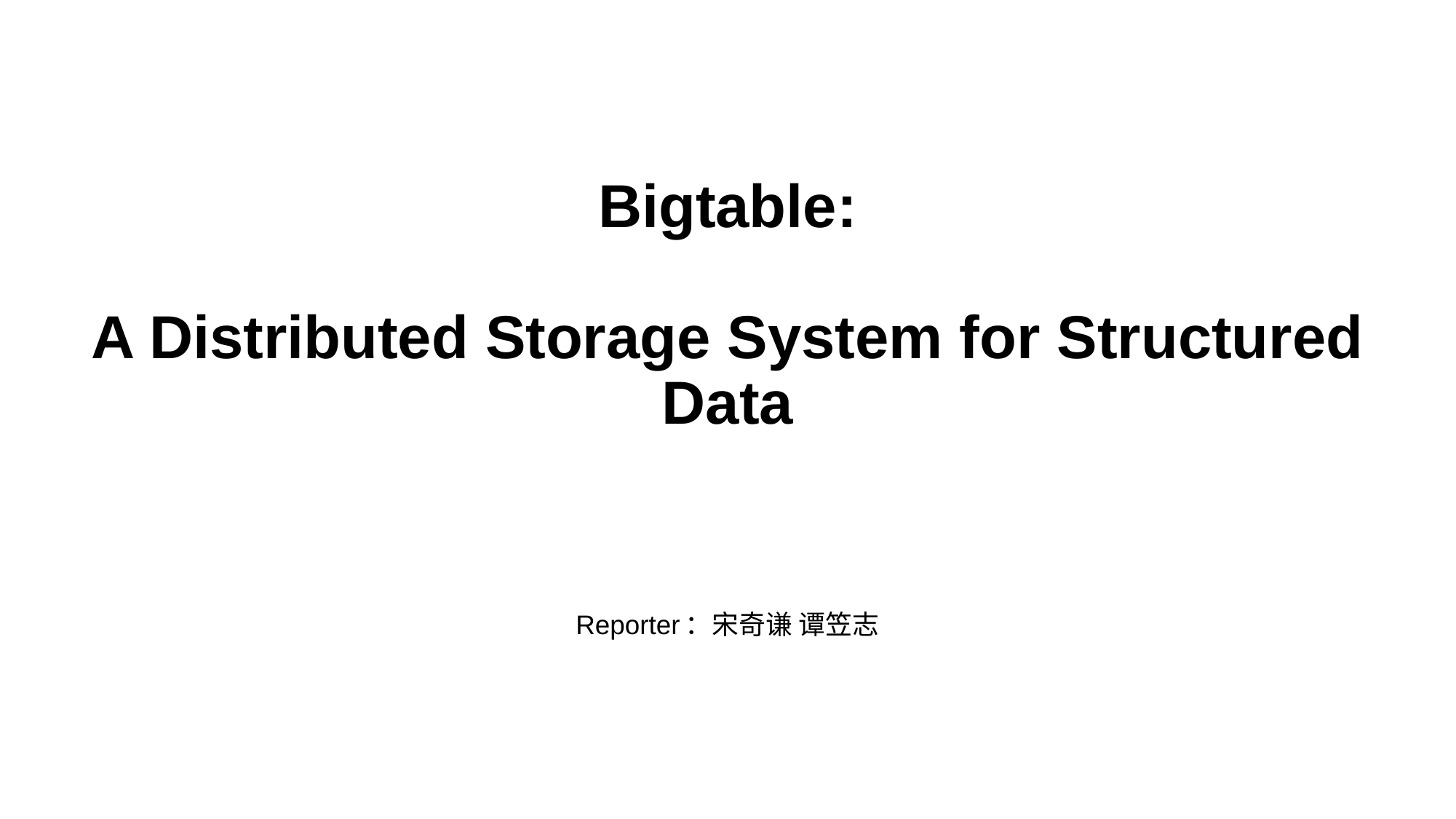

# Bigtable: A Distributed Storage System for Structured Data
Reporter：宋奇谦 谭笠志